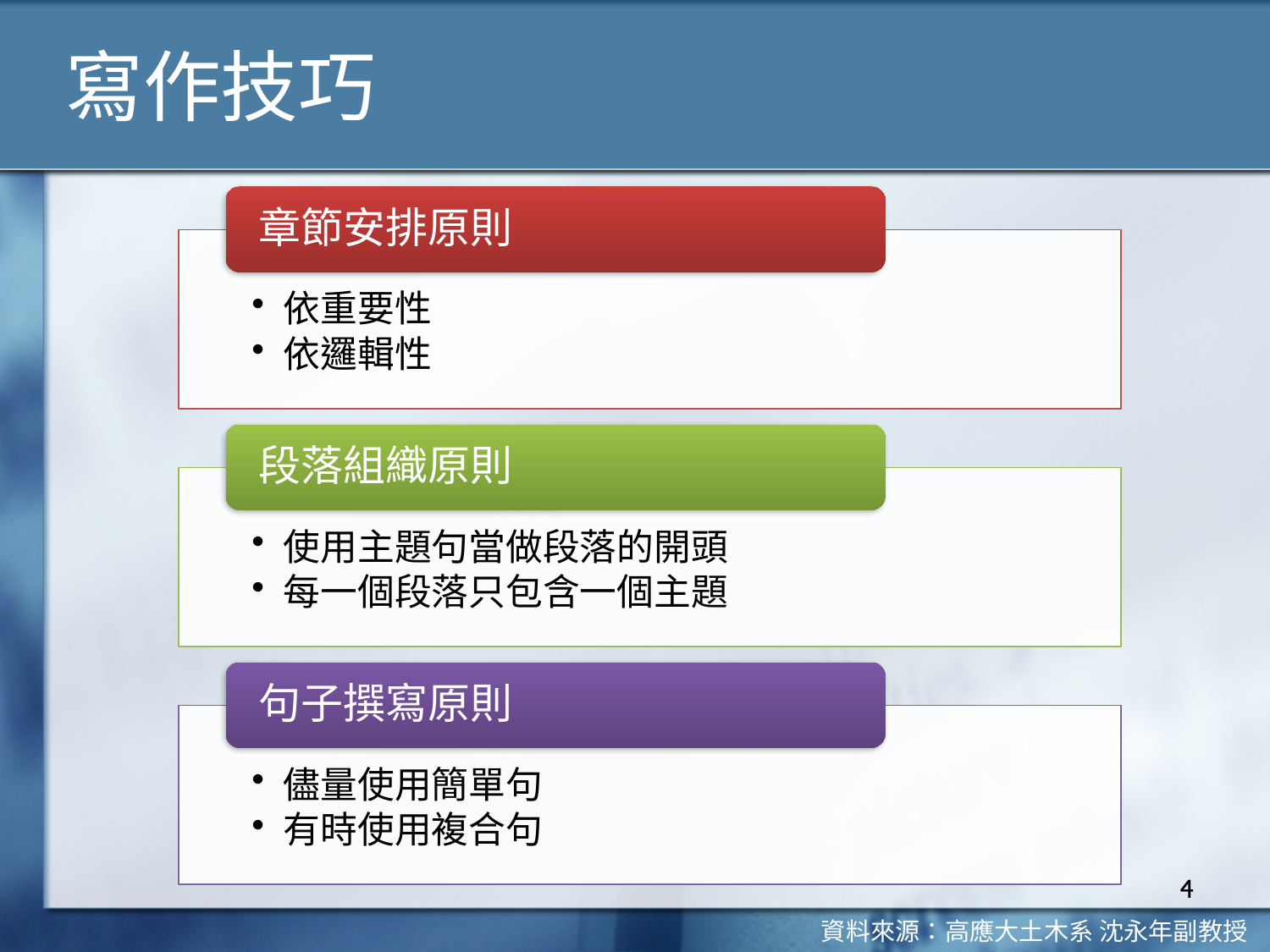

# 寫作技巧
依重要性
依邏輯性
章節安排原則
使用主題句當做段落的開頭
每一個段落只包含一個主題
段落組織原則
儘量使用簡單句
有時使用複合句
句子撰寫原則
4
資料來源：高應大土木系 沈永年副教授